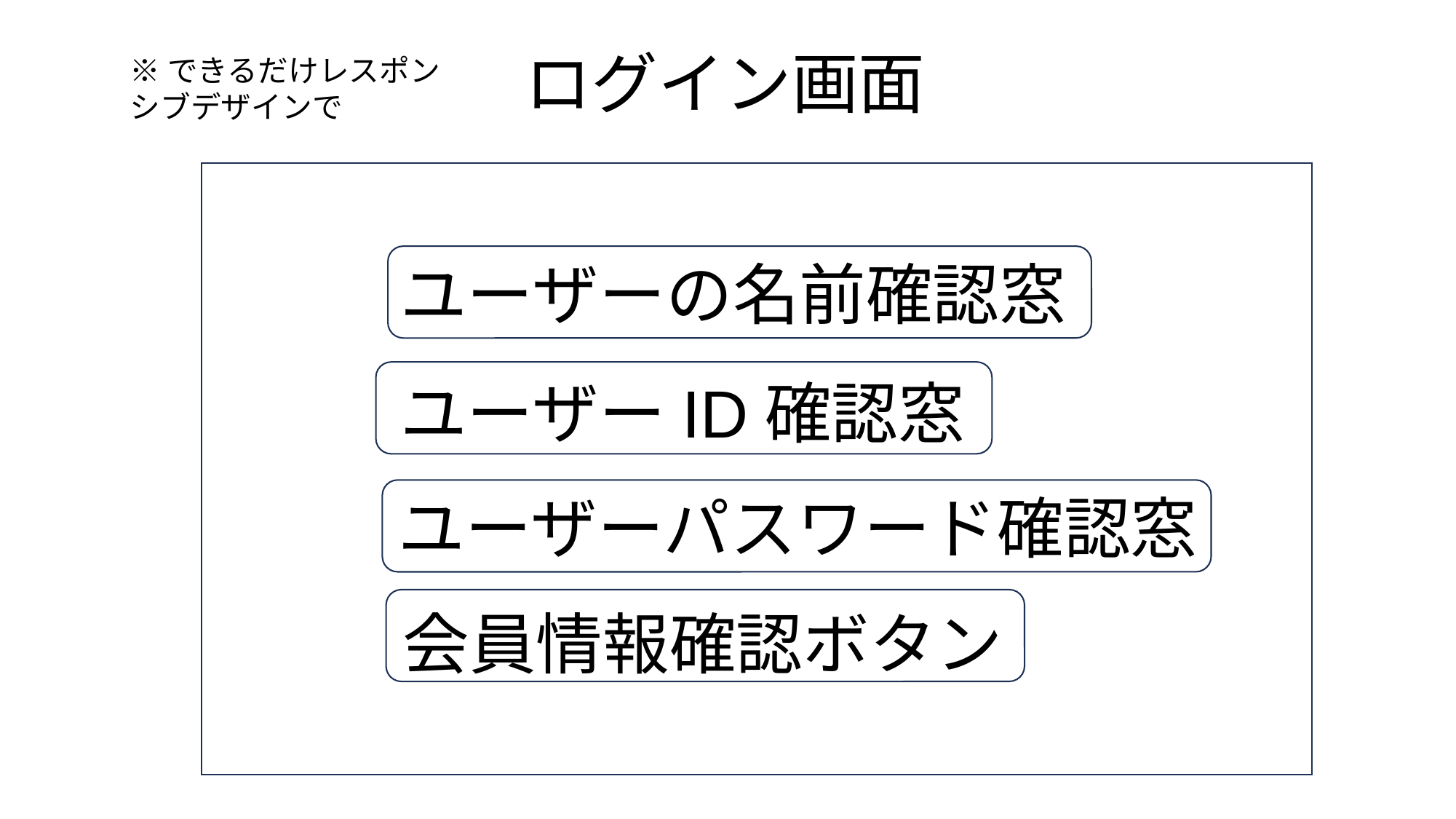

ログイン画面
※できるだけレスポンシブデザインで

ユーザーの名前確認窓

ユーザーID確認窓

ユーザーパスワード確認窓

会員情報確認ボタン